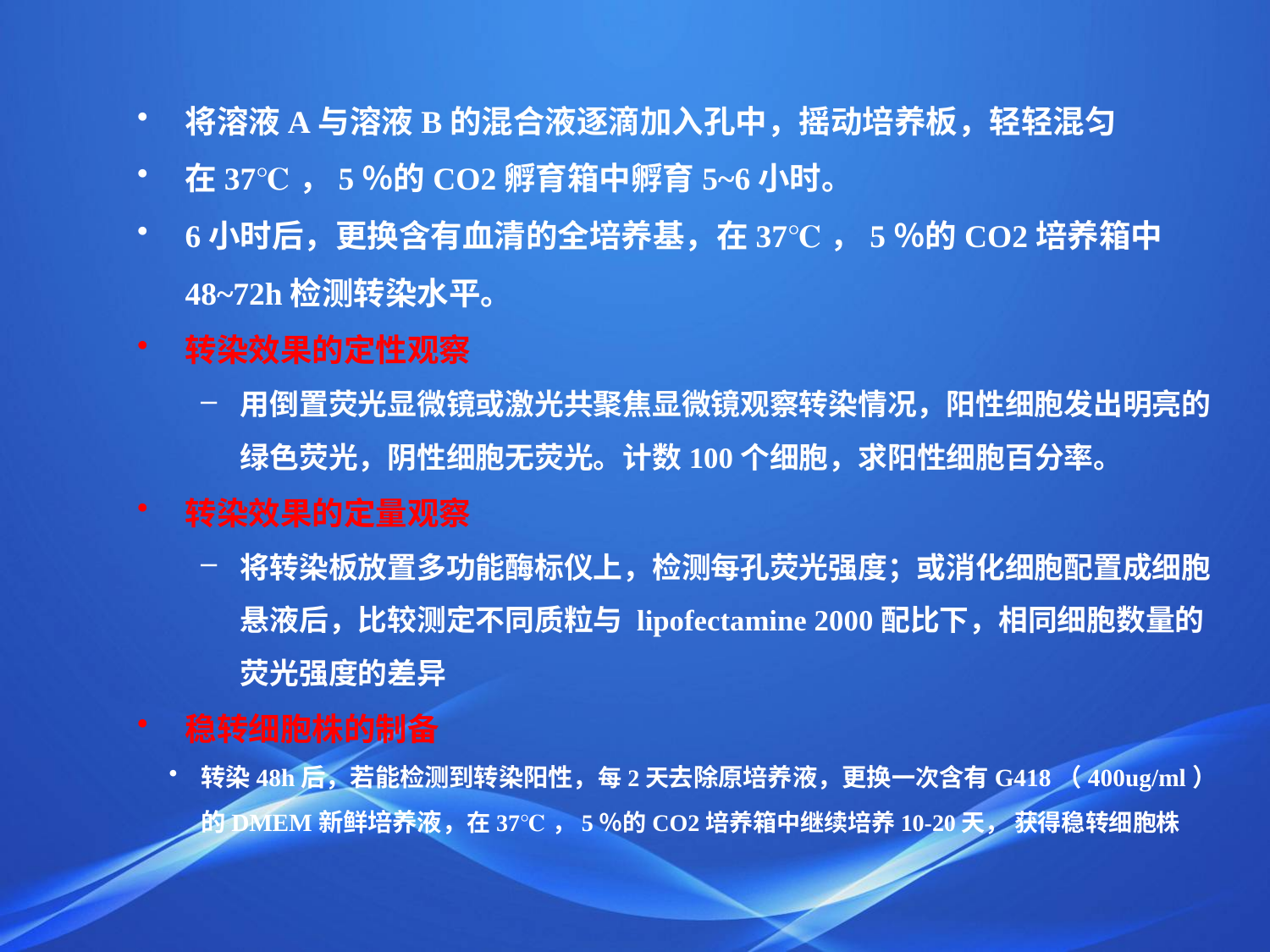

# 将溶液A与溶液B的混合液逐滴加入孔中，摇动培养板，轻轻混匀
在37℃，5％的CO2孵育箱中孵育5~6小时。
6小时后，更换含有血清的全培养基，在37℃，5％的CO2培养箱中48~72h检测转染水平。
转染效果的定性观察
用倒置荧光显微镜或激光共聚焦显微镜观察转染情况，阳性细胞发出明亮的绿色荧光，阴性细胞无荧光。计数100个细胞，求阳性细胞百分率。
转染效果的定量观察
将转染板放置多功能酶标仪上，检测每孔荧光强度；或消化细胞配置成细胞悬液后，比较测定不同质粒与 lipofectamine 2000配比下，相同细胞数量的荧光强度的差异
稳转细胞株的制备
转染48h后，若能检测到转染阳性，每2天去除原培养液，更换一次含有G418（400ug/ml）的DMEM新鲜培养液，在37℃，5％的CO2培养箱中继续培养10-20天， 获得稳转细胞株